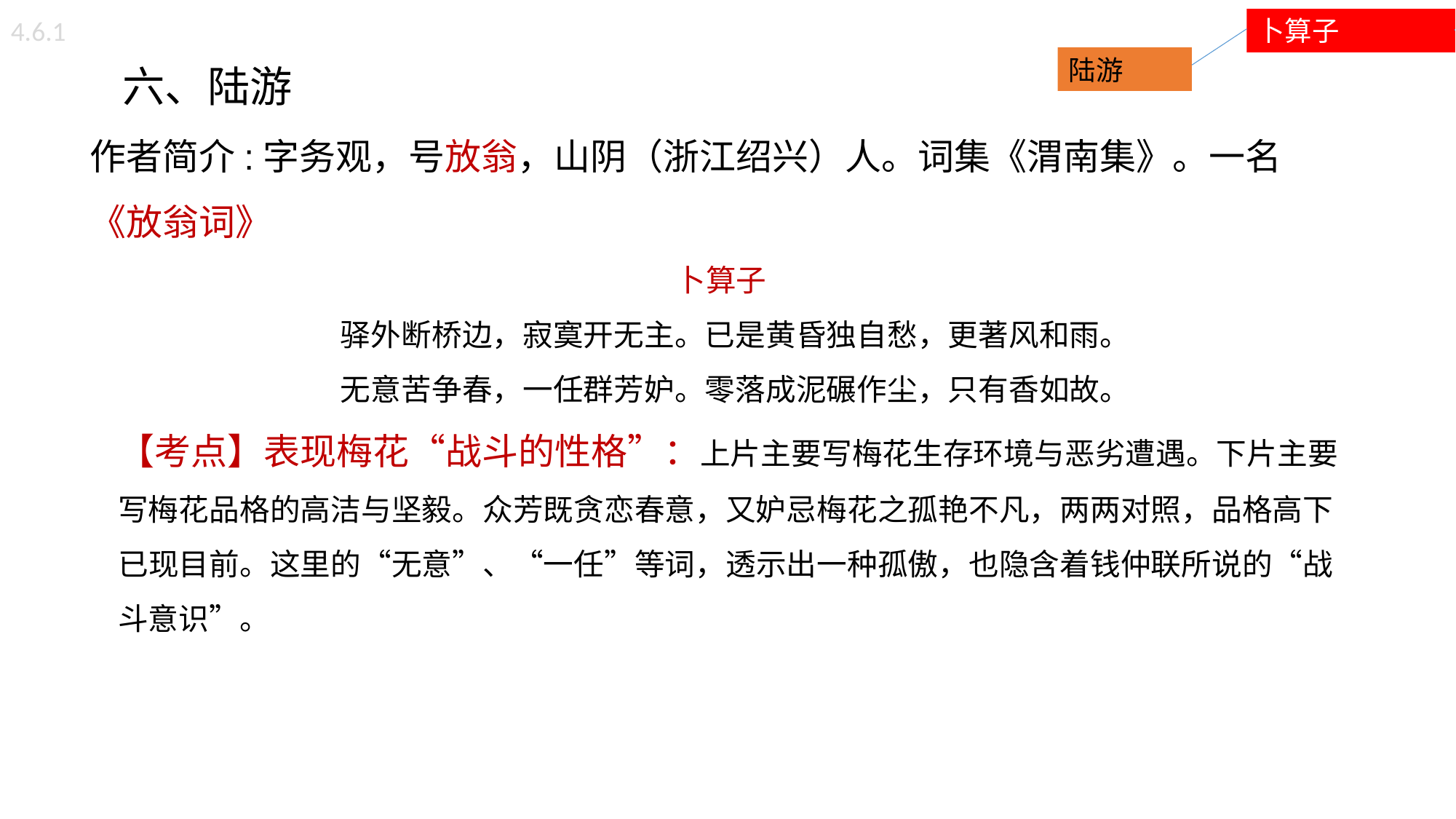

4.6.1
卜算子
   六、陆游
作者简介:字务观，号放翁，山阴（浙江绍兴）人。词集《渭南集》。一名《放翁词》
卜算子
驿外断桥边，寂寞开无主。已是黄昏独自愁，更著风和雨。
无意苦争春，一任群芳妒。零落成泥碾作尘，只有香如故。
【考点】表现梅花“战斗的性格”：上片主要写梅花生存环境与恶劣遭遇。下片主要写梅花品格的高洁与坚毅。众芳既贪恋春意，又妒忌梅花之孤艳不凡，两两对照，品格高下已现目前。这里的“无意”、“一任”等词，透示出一种孤傲，也隐含着钱仲联所说的“战斗意识”。

陆游